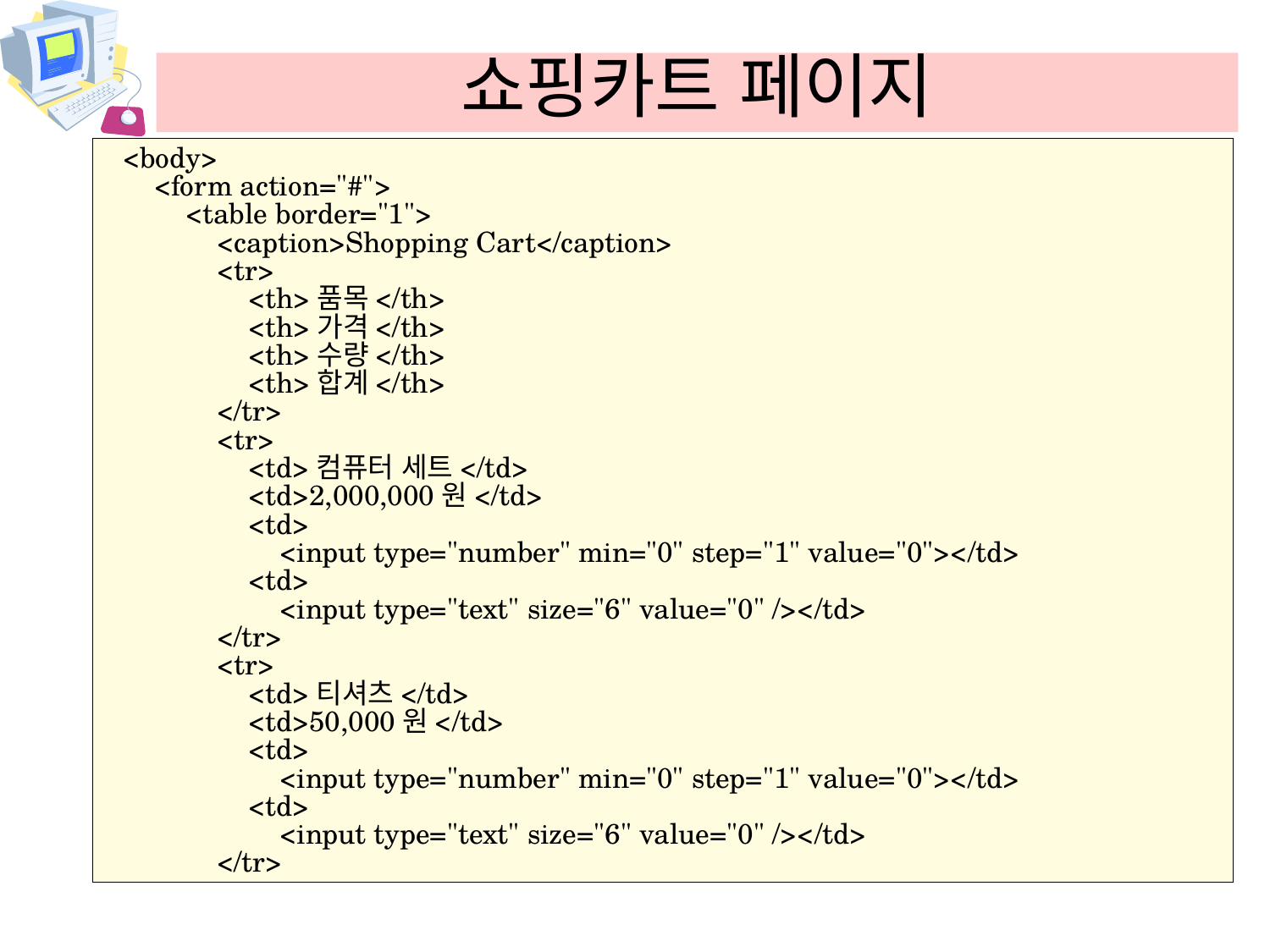

# 쇼핑카트 페이지
<body>
    <form action="#">
        <table border="1">
            <caption>Shopping Cart</caption>
            <tr>
                <th>품목</th>
                <th>가격</th>
                <th>수량</th>
                <th>합계</th>
            </tr>
            <tr>
                <td>컴퓨터 세트</td>
                <td>2,000,000원</td>
                <td>
                    <input type="number" min="0" step="1" value="0"></td>
                <td>
                    <input type="text" size="6" value="0" /></td>
            </tr>
            <tr>
                <td>티셔츠</td>
                <td>50,000원</td>
                <td>
                    <input type="number" min="0" step="1" value="0"></td>
                <td>
                    <input type="text" size="6" value="0" /></td>
            </tr>